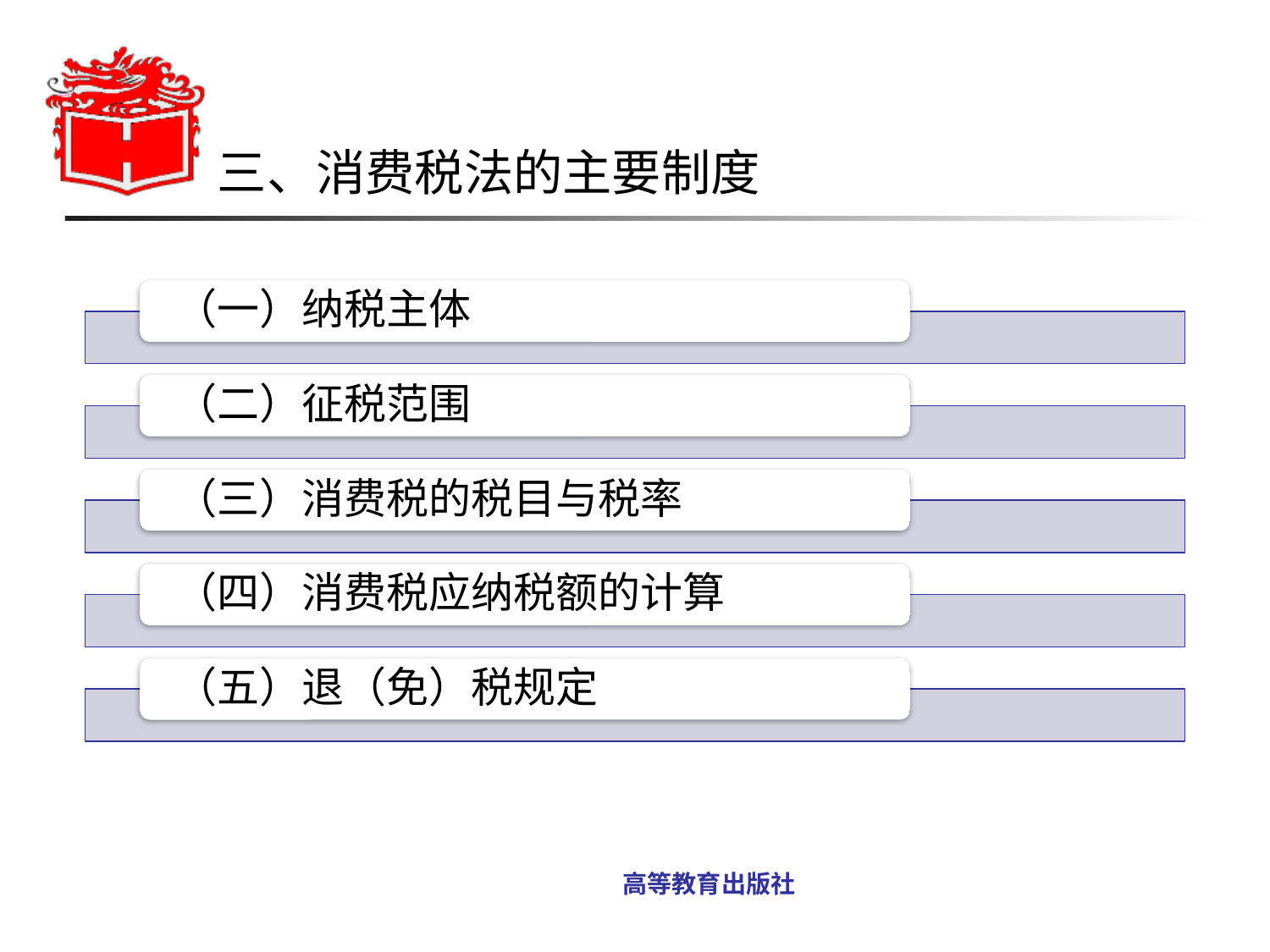

三、消费税法的主要制度
（一）纳税主体
（二）征税范围
（三）消费税的税目与税率
（四）消费税应纳税额的计算
（五）退（免）税规定

高等教育出版社